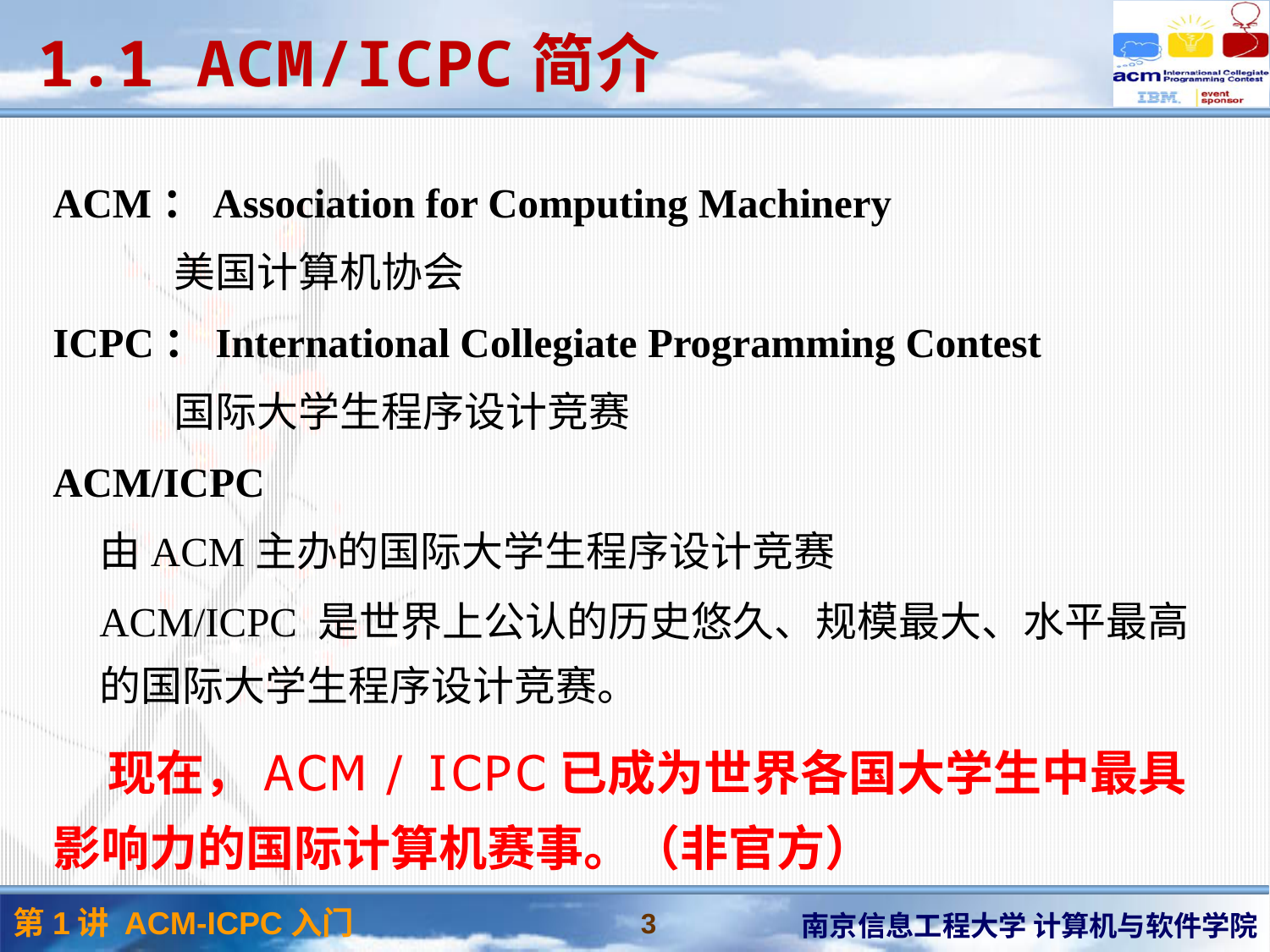

# 1.1 ACM/ICPC简介
ACM：Association for Computing Machinery
            美国计算机协会
ICPC：International Collegiate Programming Contest
            国际大学生程序设计竞赛
ACM/ICPC
		由ACM主办的国际大学生程序设计竞赛
		ACM/ICPC 是世界上公认的历史悠久、规模最大、水平最高的国际大学生程序设计竞赛。
    现在，ACM / ICPC已成为世界各国大学生中最具影响力的国际计算机赛事。（非官方）